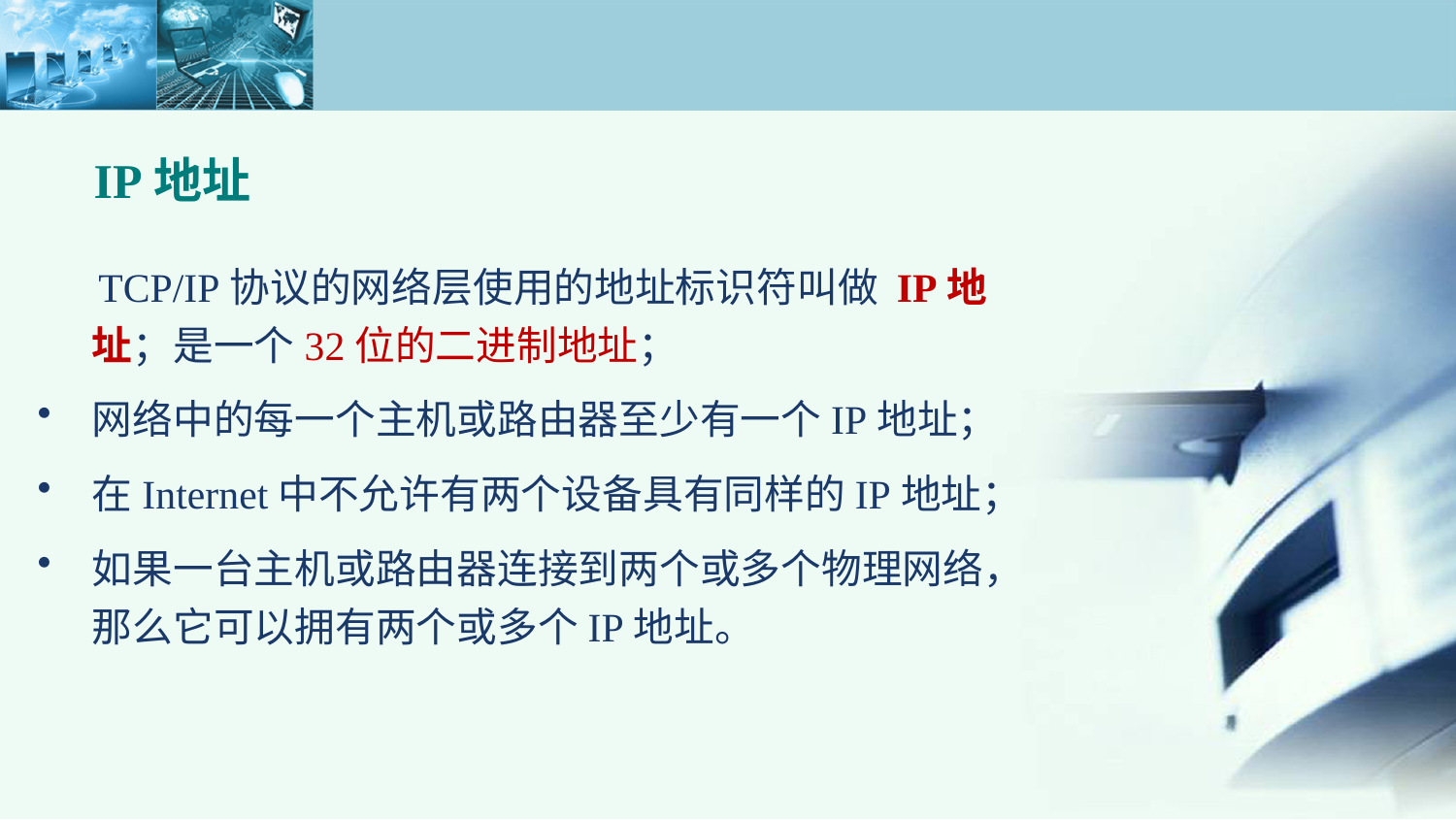

IP地址
      TCP/IP协议的网络层使用的地址标识符叫做 IP地址；是一个32位的二进制地址；
网络中的每一个主机或路由器至少有一个IP地址；
在Internet中不允许有两个设备具有同样的IP地址；
如果一台主机或路由器连接到两个或多个物理网络，那么它可以拥有两个或多个IP地址。